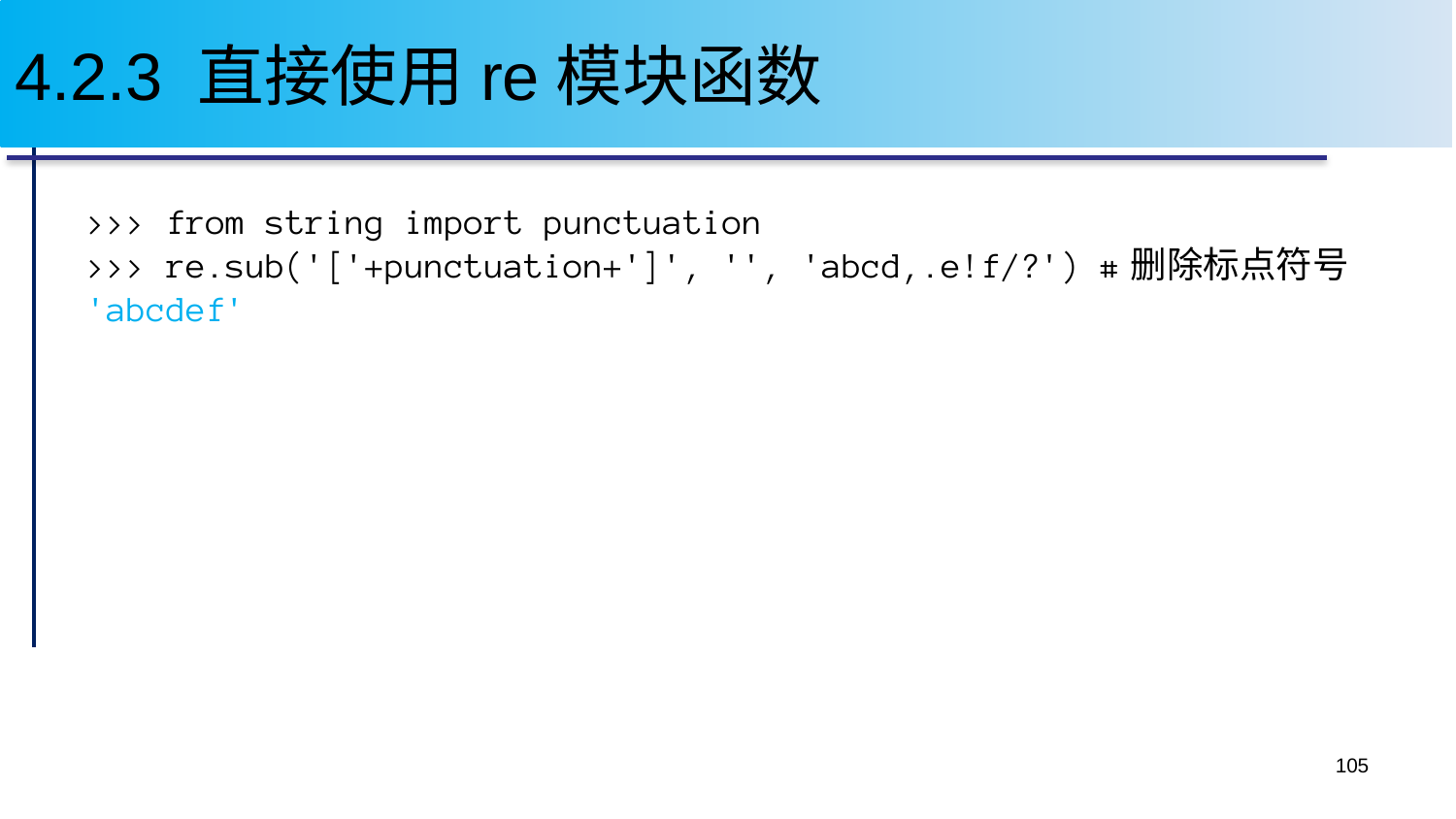

# 4.2.3 直接使用re模块函数
>>> from string import punctuation
>>> re.sub('['+punctuation+']', '', 'abcd,.e!f/?') #删除标点符号
'abcdef'
105